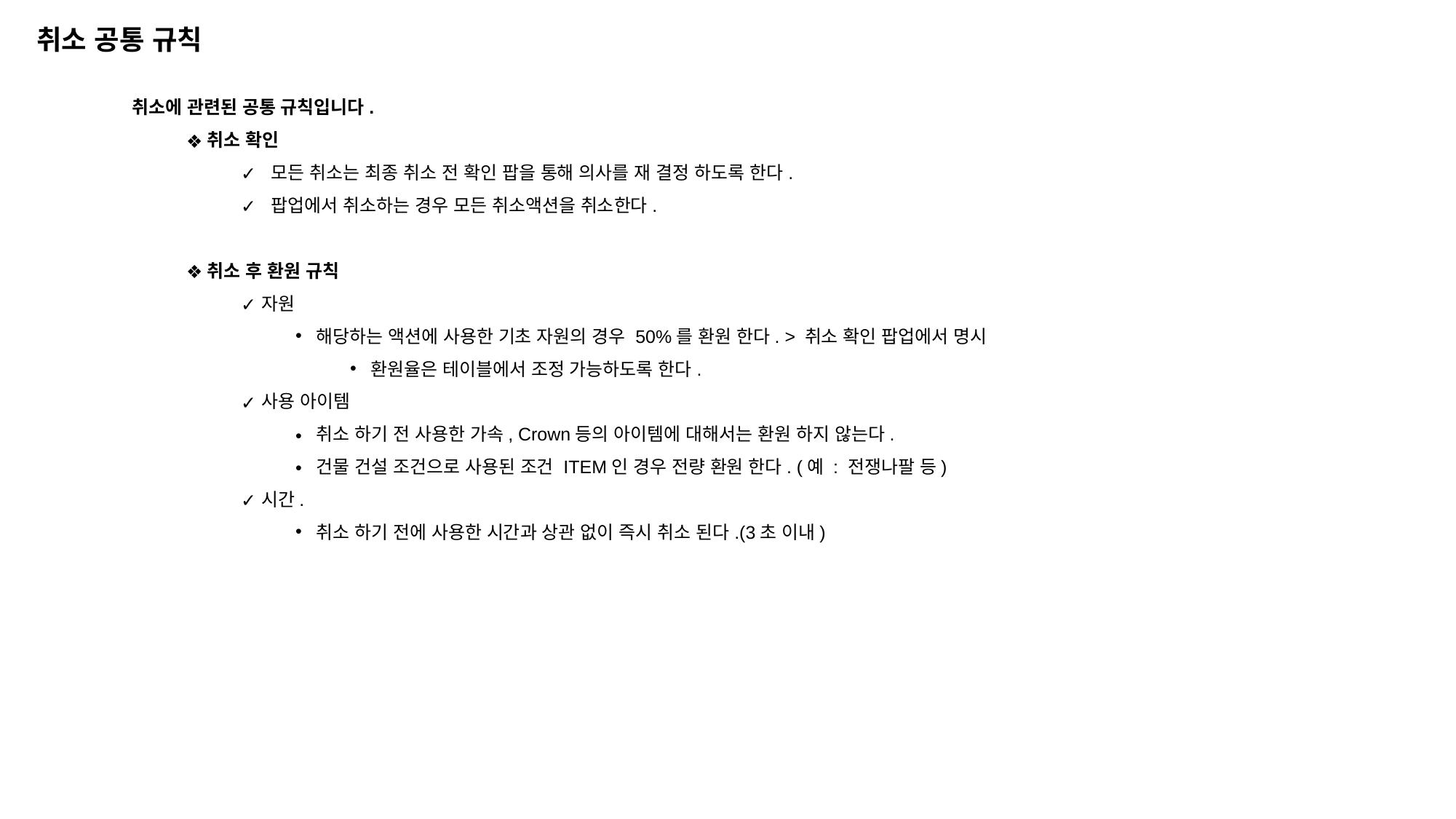

취소 공통 규칙
취소에 관련된 공통 규칙입니다.
취소 확인
 모든 취소는 최종 취소 전 확인 팝을 통해 의사를 재 결정 하도록 한다.
 팝업에서 취소하는 경우 모든 취소액션을 취소한다.

취소 후 환원 규칙
자원
해당하는 액션에 사용한 기초 자원의 경우 50%를 환원 한다. > 취소 확인 팝업에서 명시
환원율은 테이블에서 조정 가능하도록 한다.
사용 아이템
취소 하기 전 사용한 가속, Crown등의 아이템에 대해서는 환원 하지 않는다.
건물 건설 조건으로 사용된 조건 ITEM인 경우 전량 환원 한다. (예 : 전쟁나팔 등)
시간.
취소 하기 전에 사용한 시간과 상관 없이 즉시 취소 된다.(3초 이내)